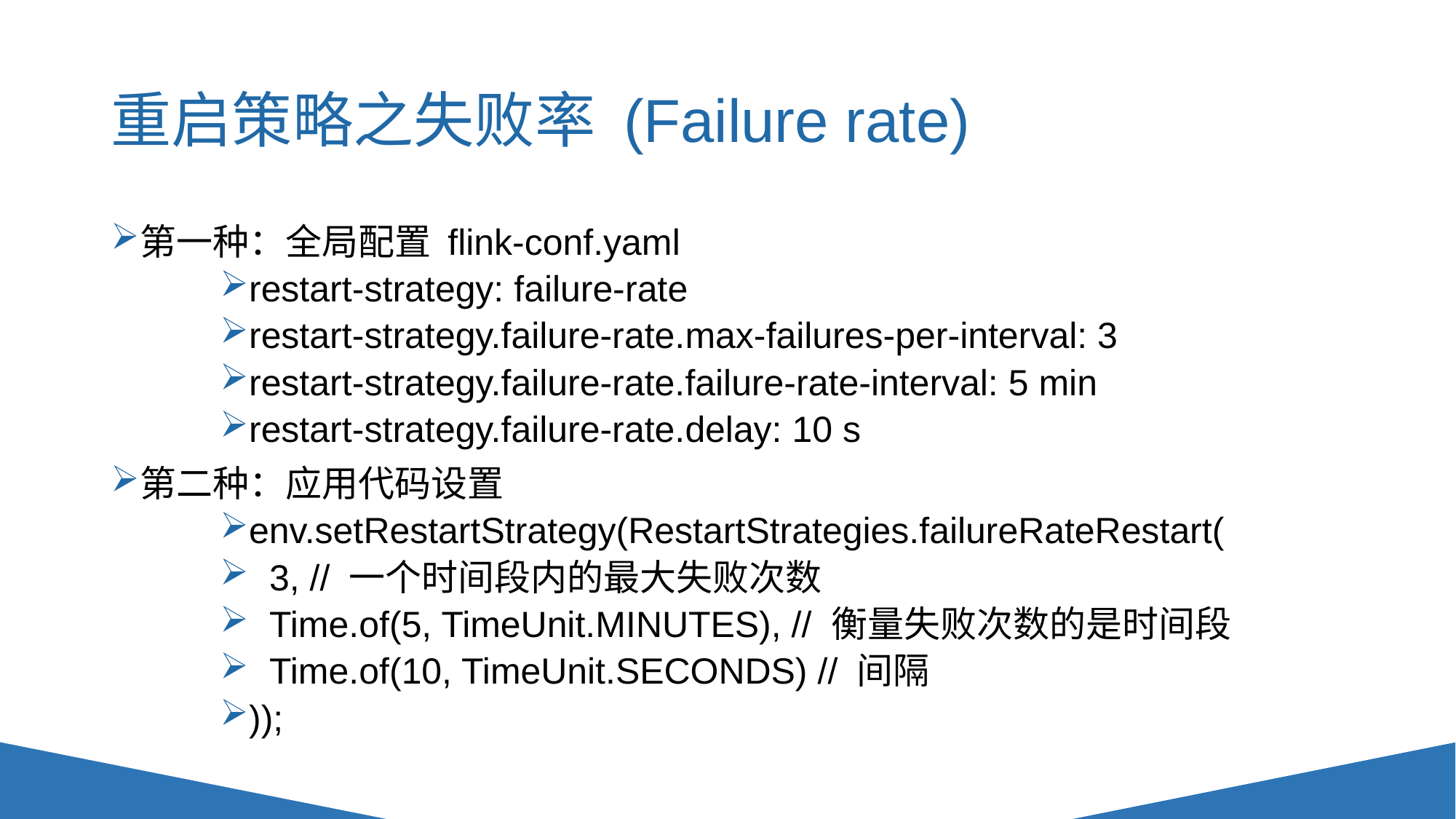

# 重启策略之失败率 (Failure rate)
第一种：全局配置 flink-conf.yaml
restart-strategy: failure-rate
restart-strategy.failure-rate.max-failures-per-interval: 3
restart-strategy.failure-rate.failure-rate-interval: 5 min
restart-strategy.failure-rate.delay: 10 s
第二种：应用代码设置
env.setRestartStrategy(RestartStrategies.failureRateRestart(
  3, // 一个时间段内的最大失败次数
  Time.of(5, TimeUnit.MINUTES), // 衡量失败次数的是时间段
  Time.of(10, TimeUnit.SECONDS) // 间隔
));